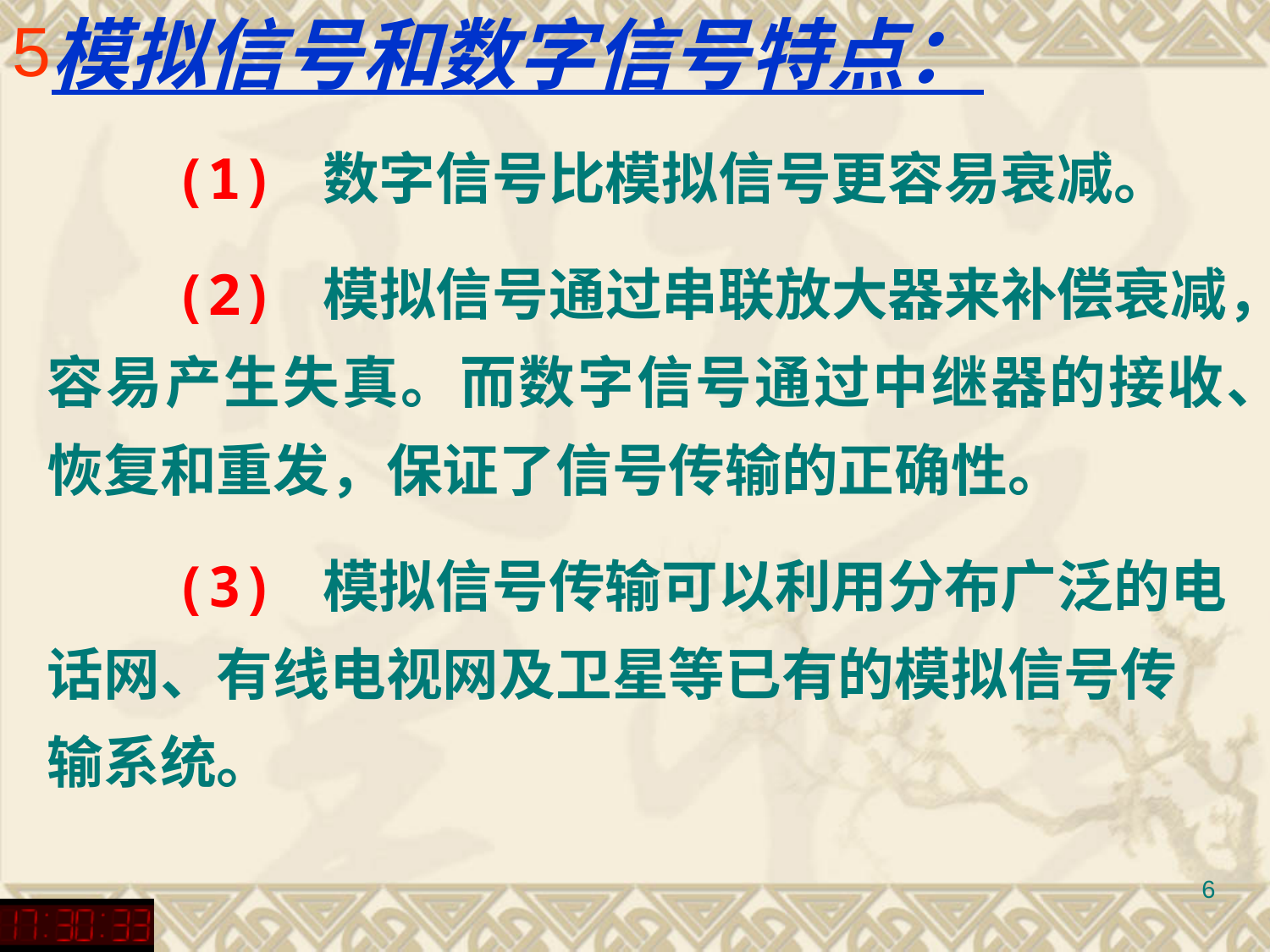

模拟信号和数字信号特点：
　　(1) 数字信号比模拟信号更容易衰减。
　　(2) 模拟信号通过串联放大器来补偿衰减，容易产生失真。而数字信号通过中继器的接收、恢复和重发，保证了信号传输的正确性。
　　(3) 模拟信号传输可以利用分布广泛的电话网、有线电视网及卫星等已有的模拟信号传输系统。
6